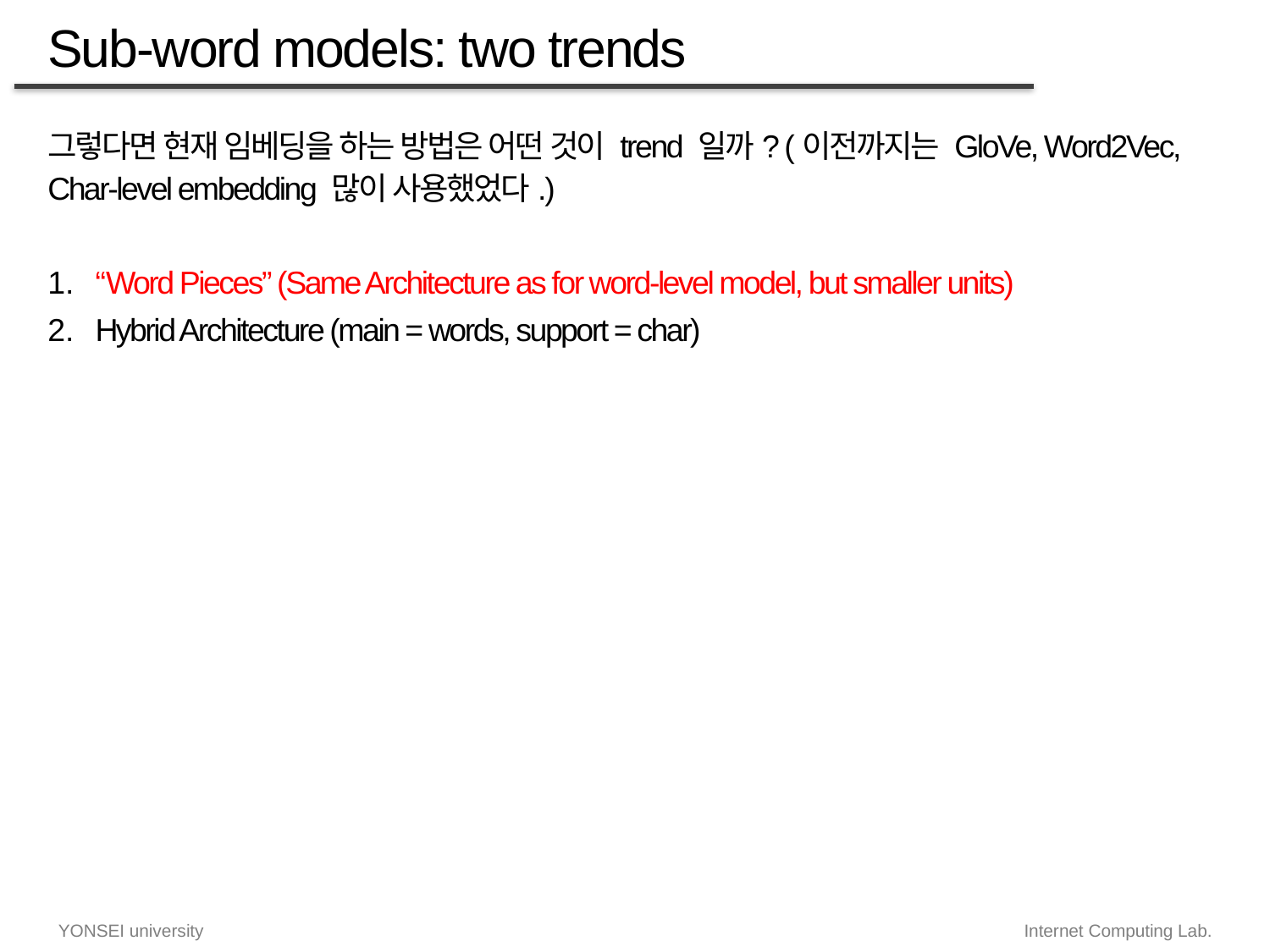

# Sub-word models: two trends
그렇다면 현재 임베딩을 하는 방법은 어떤 것이 trend 일까? (이전까지는 GloVe, Word2Vec, Char-level embedding 많이 사용했었다.)

“Word Pieces” (Same Architecture as for word-level model, but smaller units)
Hybrid Architecture (main = words, support = char)